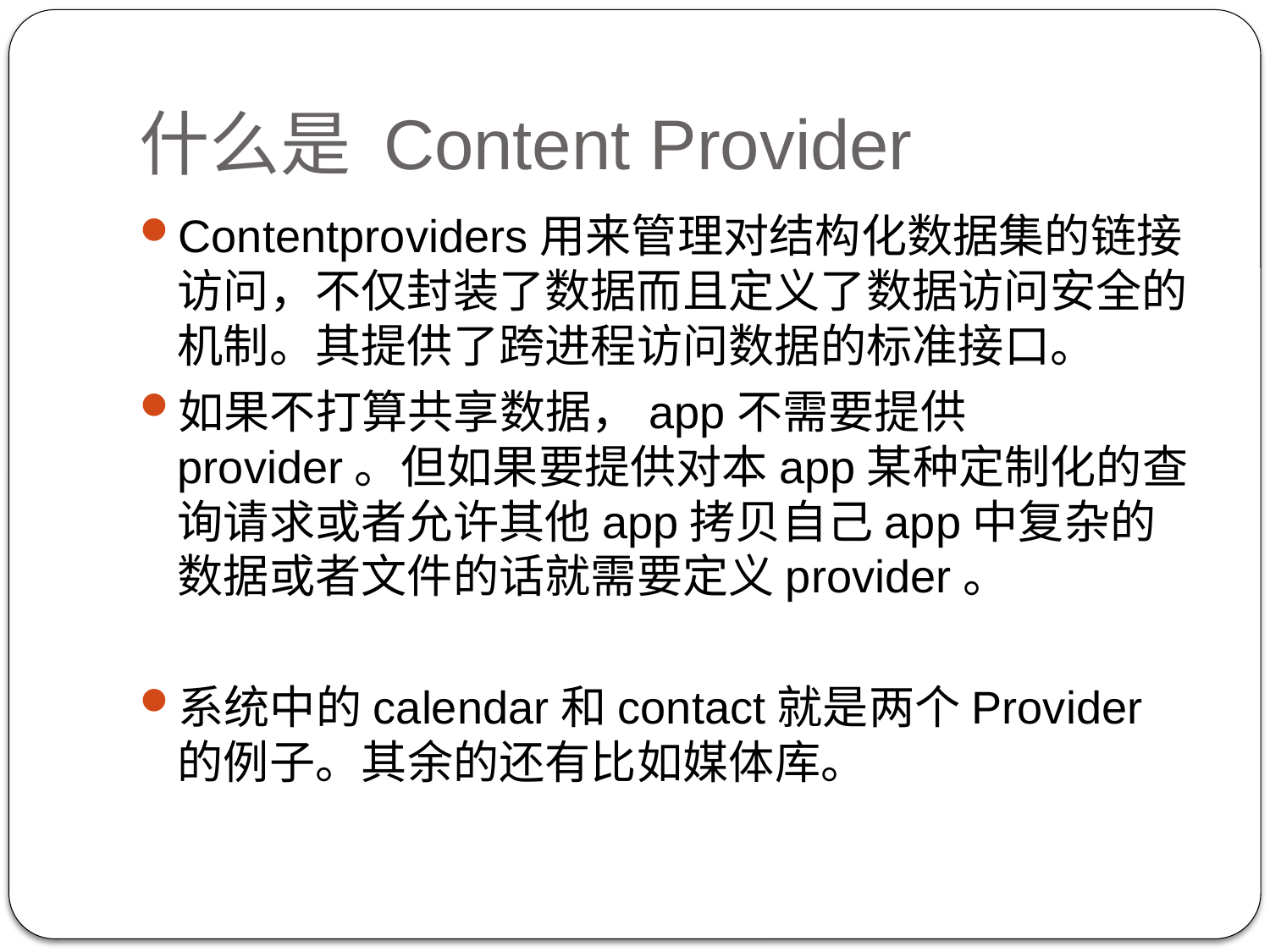

# 什么是 Content Provider
Contentproviders用来管理对结构化数据集的链接访问，不仅封装了数据而且定义了数据访问安全的机制。其提供了跨进程访问数据的标准接口。
如果不打算共享数据，app不需要提供provider。但如果要提供对本app某种定制化的查询请求或者允许其他app拷贝自己app中复杂的数据或者文件的话就需要定义provider。

系统中的calendar和contact就是两个Provider的例子。其余的还有比如媒体库。